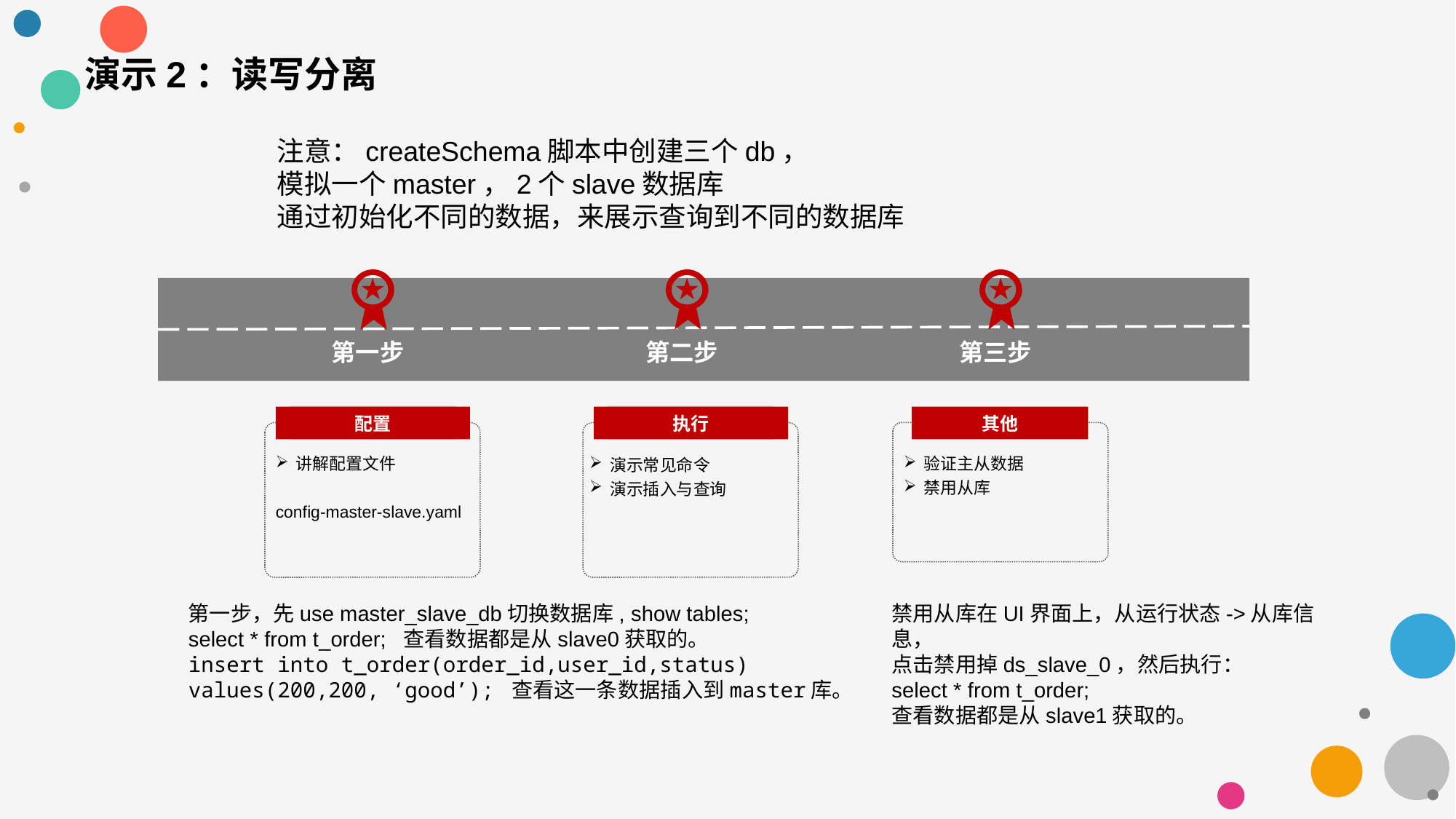

演示2：读写分离
注意：createSchema脚本中创建三个db，
模拟一个master，2个slave数据库
通过初始化不同的数据，来展示查询到不同的数据库

第一步
第二步
第三步
配置

执行

其他

验证主从数据
禁用从库
讲解配置文件

config-master-slave.yaml
演示常见命令
演示插入与查询
禁用从库在UI界面上，从运行状态->从库信息，
点击禁用掉ds_slave_0，然后执行：
select * from t_order;
查看数据都是从slave1获取的。
第一步，先use master_slave_db切换数据库, show tables;
select * from t_order;  查看数据都是从slave0获取的。
insert into t_order(order_id,user_id,status) values(200,200, ‘good’); 查看这一条数据插入到master库。